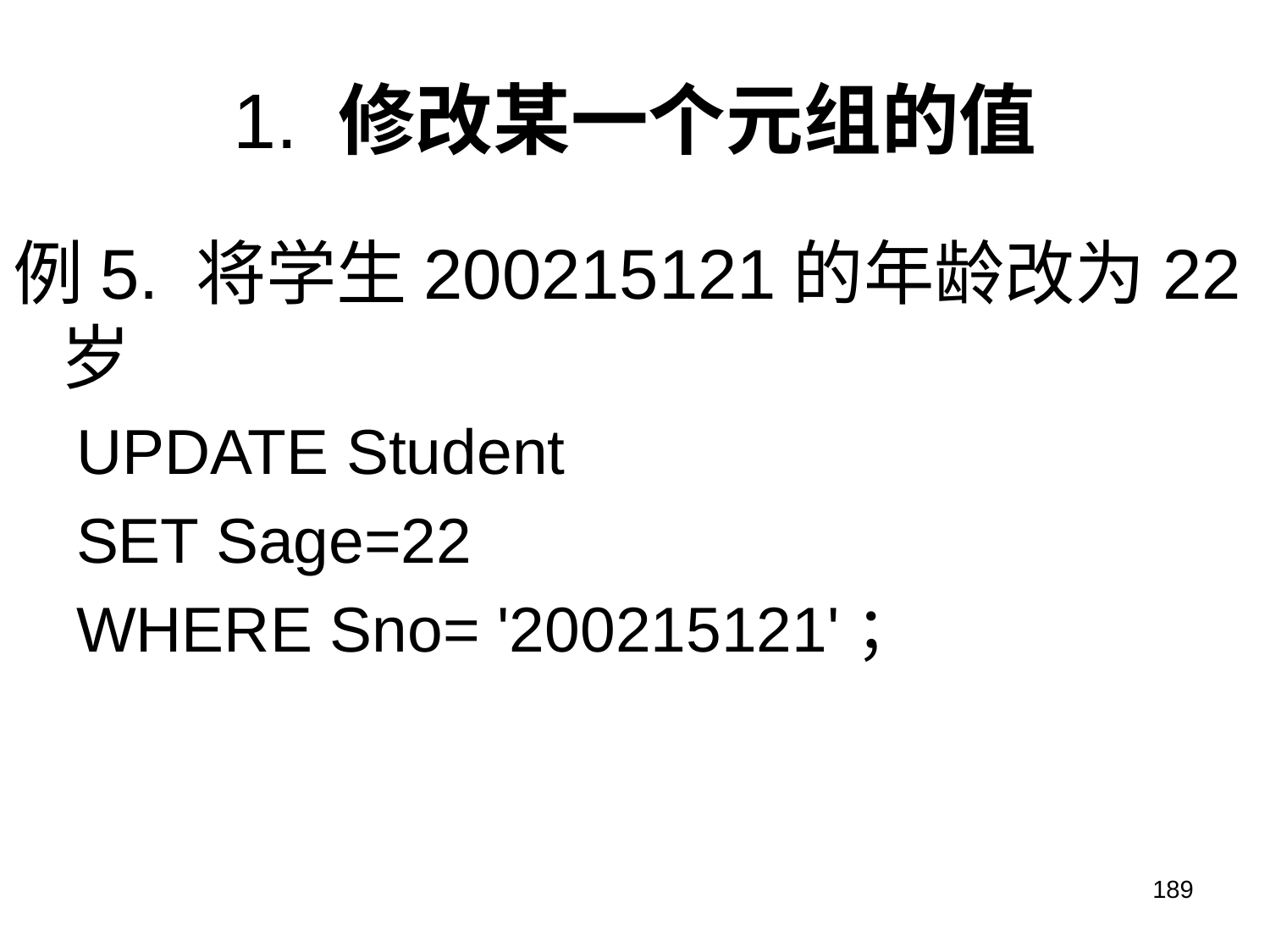

# 1. 修改某一个元组的值
例5. 将学生200215121的年龄改为22岁
UPDATE Student
SET Sage=22
WHERE Sno= '200215121'；

189